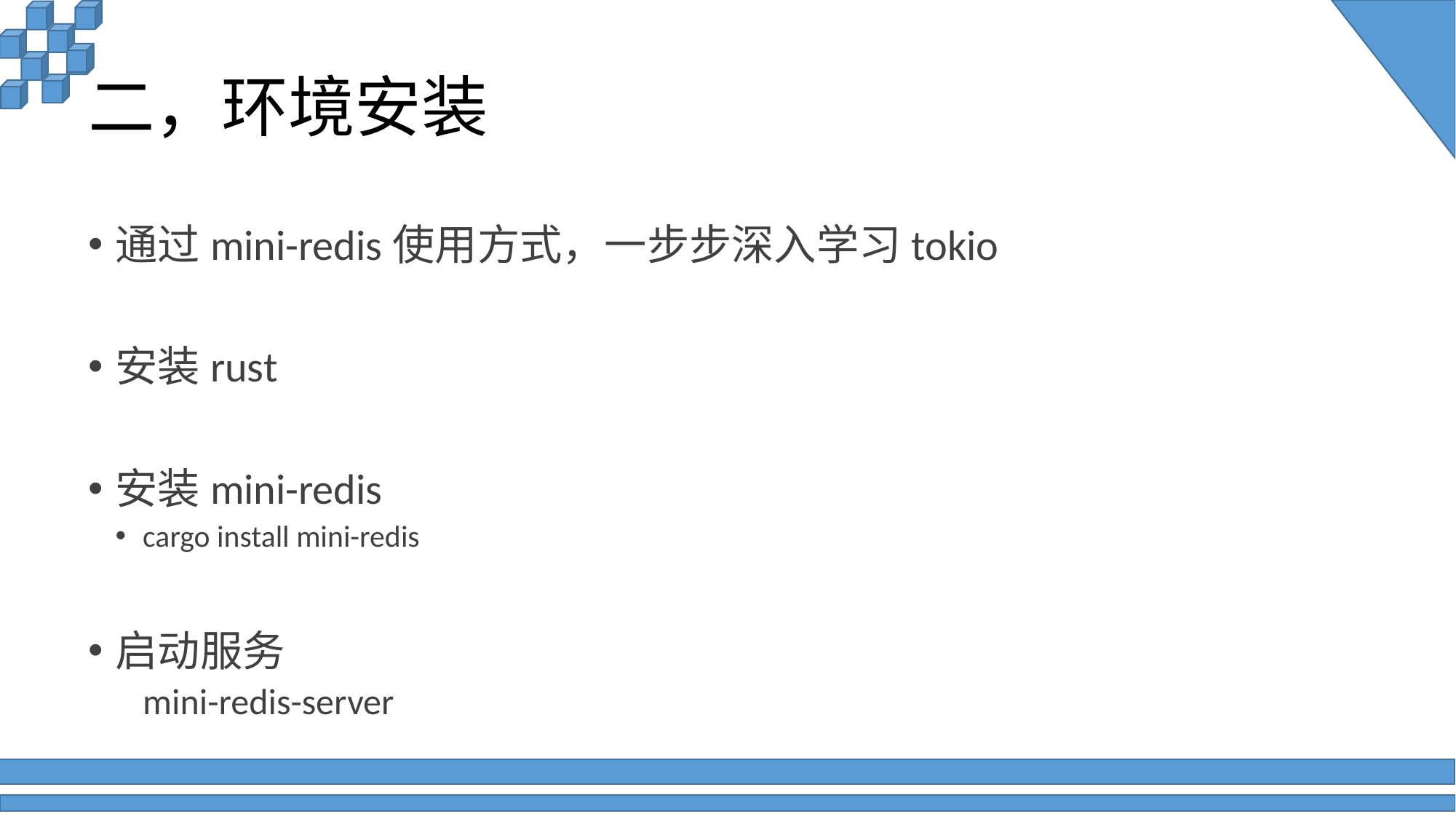

# 二，环境安装
通过mini-redis使用方式，一步步深入学习tokio

安装rust

安装mini-redis
cargo install mini-redis

启动服务
mini-redis-server